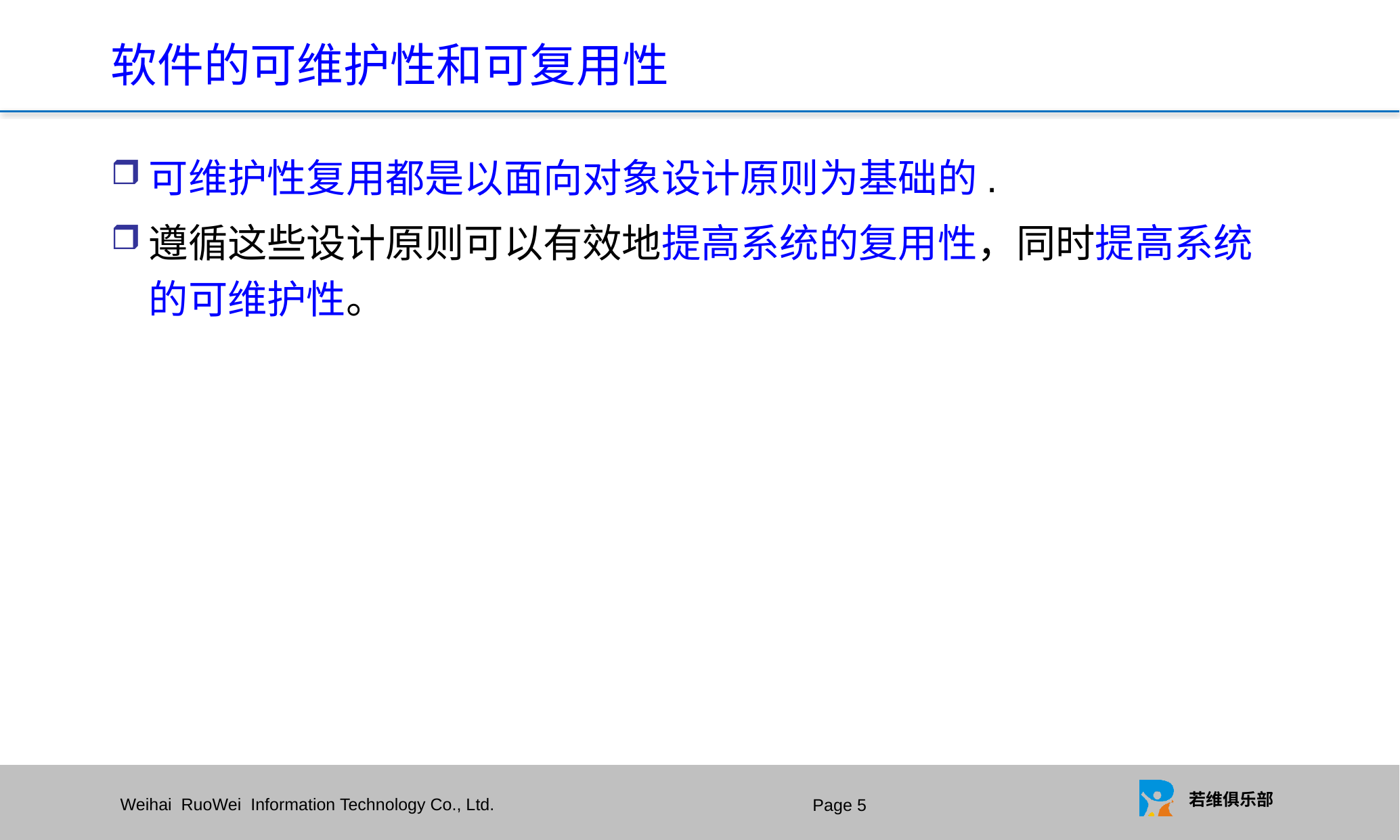

# 软件的可维护性和可复用性
可维护性复用都是以面向对象设计原则为基础的.
遵循这些设计原则可以有效地提高系统的复用性，同时提高系统的可维护性。

Page 5